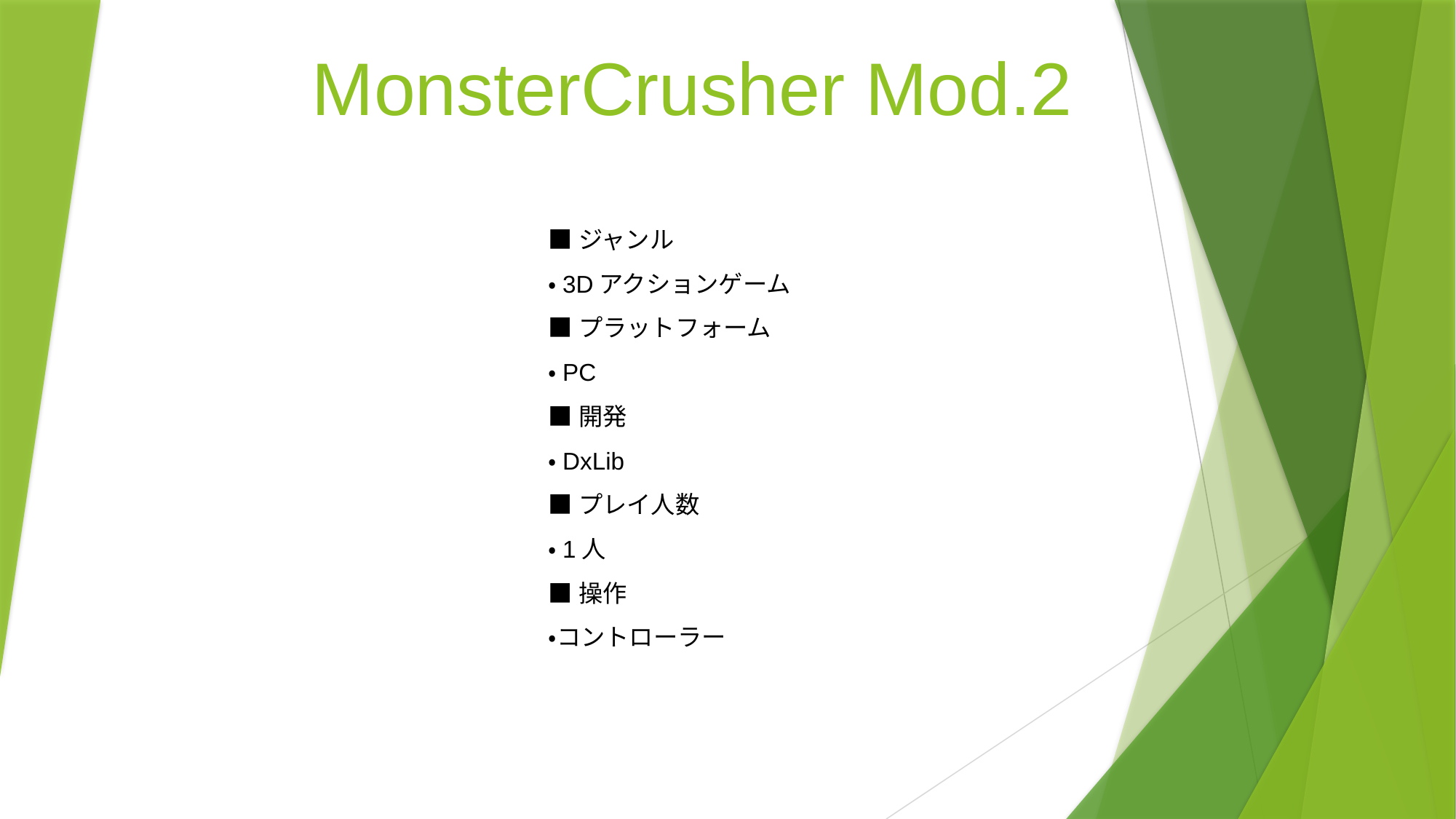

# MonsterCrusher Mod.2
■ジャンル
・3Dアクションゲーム
■プラットフォーム
・PC
■開発
・DxLib
■プレイ人数
・1人
■操作
・コントローラー